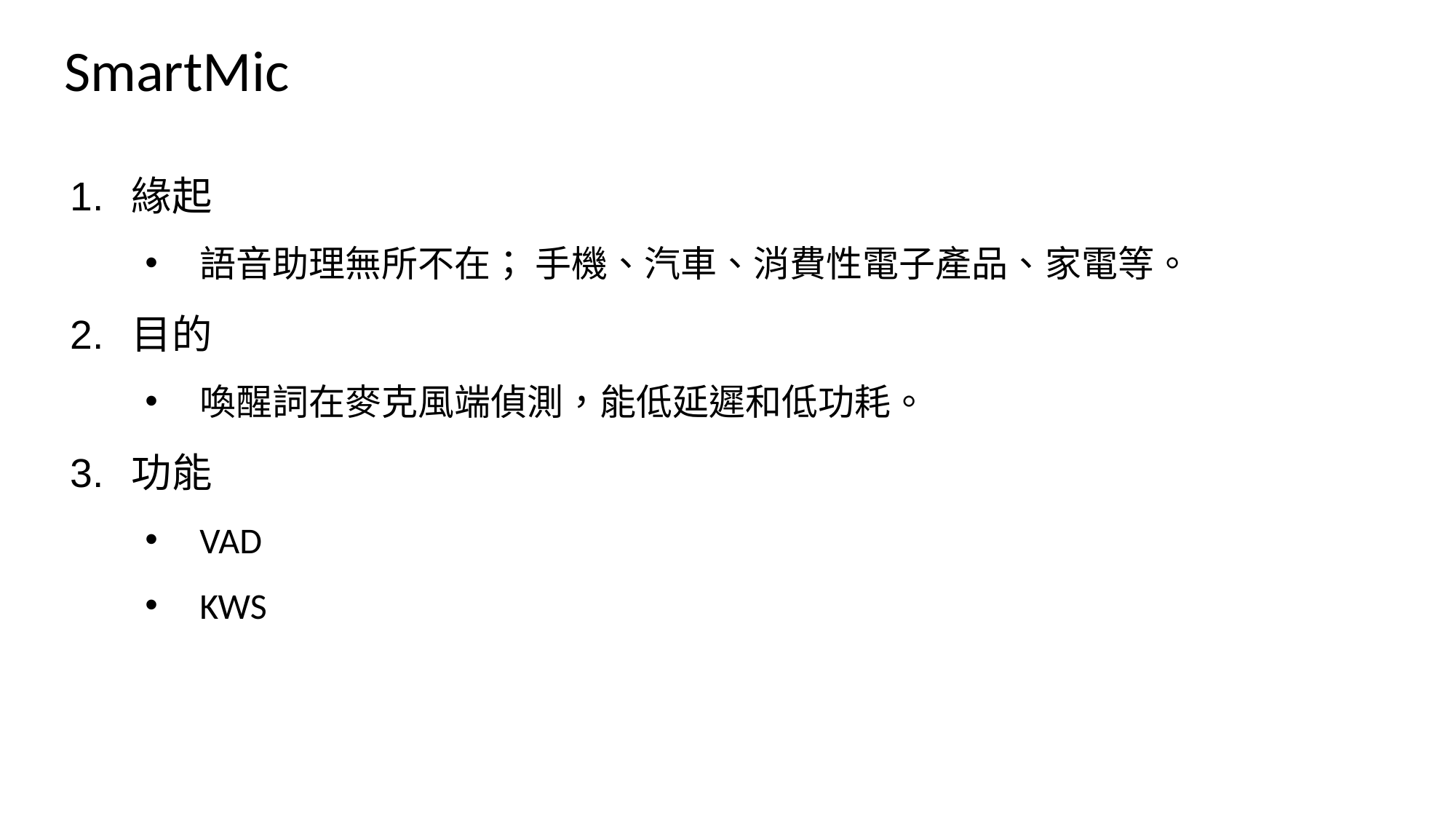

# SmartMic
緣起
語音助理無所不在； 手機、汽車、消費性電子產品、家電等。
目的
喚醒詞在麥克風端偵測，能低延遲和低功耗。
功能
VAD
KWS